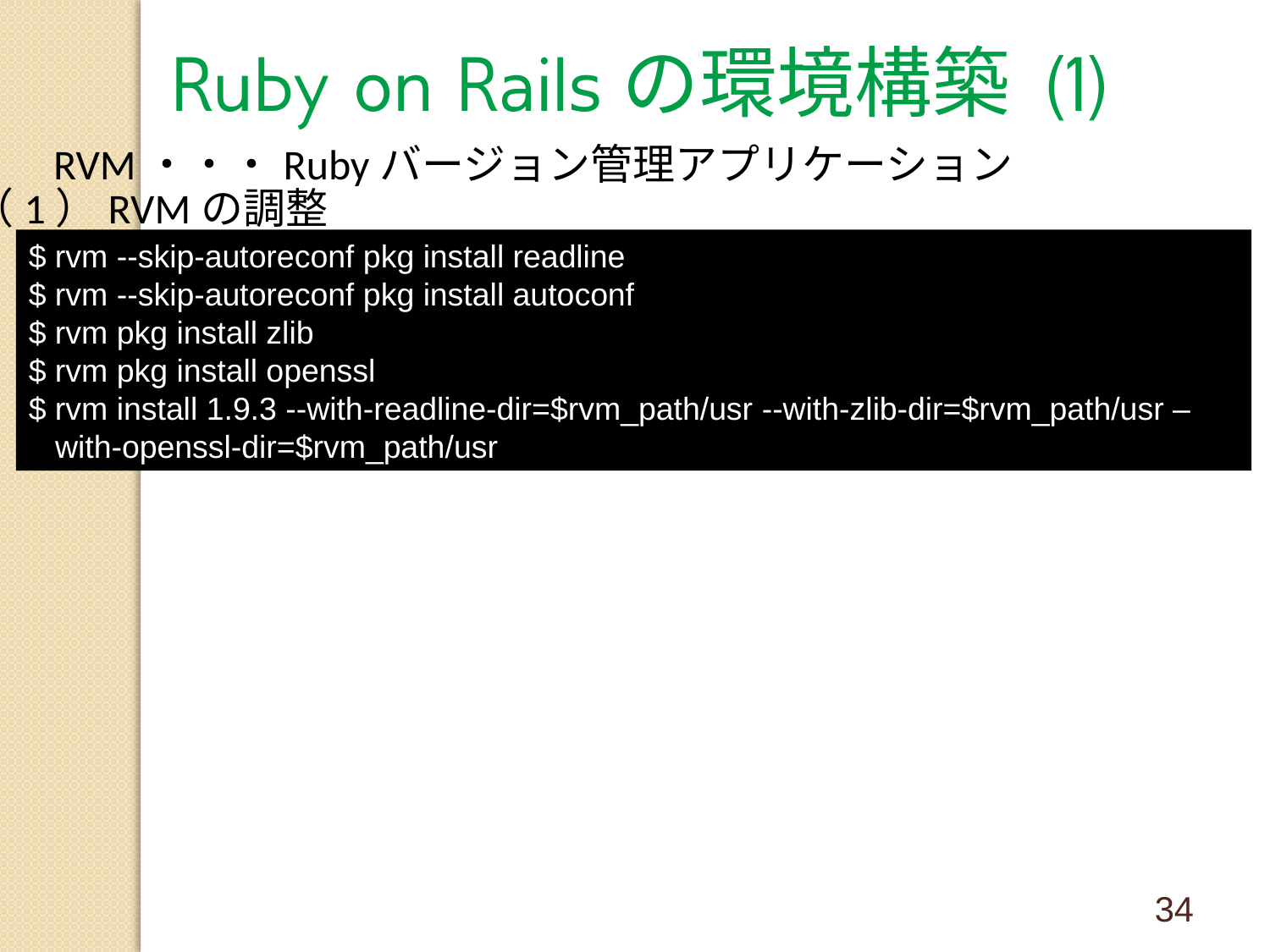

Ruby on Railsの環境構築 (1)
RVM・・・Rubyバージョン管理アプリケーション
（1）RVMの調整
$ rvm --skip-autoreconf pkg install readline
$ rvm --skip-autoreconf pkg install autoconf
$ rvm pkg install zlib
$ rvm pkg install openssl
$ rvm install 1.9.3 --with-readline-dir=$rvm_path/usr --with-zlib-dir=$rvm_path/usr –
   with-openssl-dir=$rvm_path/usr
34